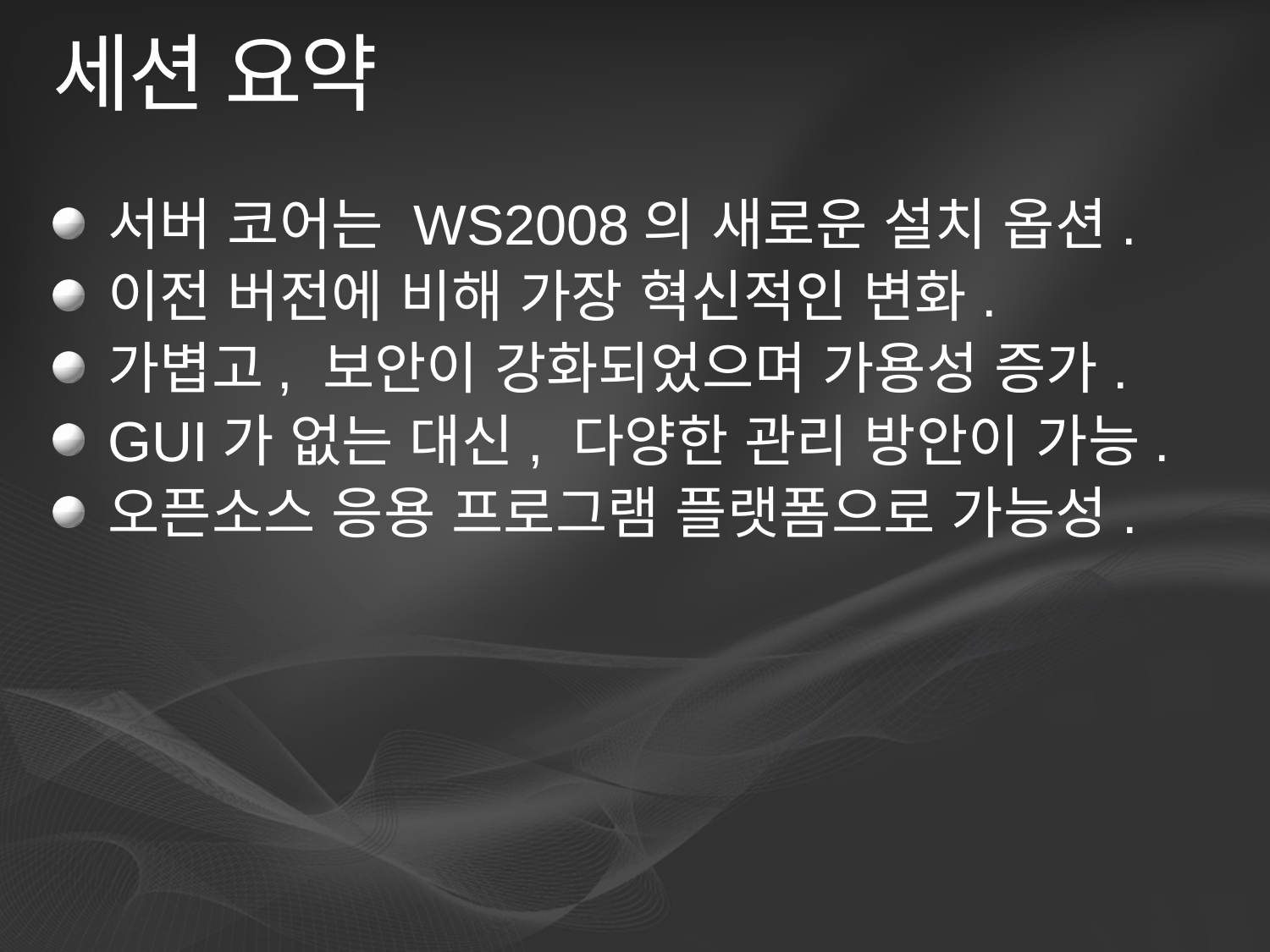

# 세션 요약
서버 코어는 WS2008의 새로운 설치 옵션.
이전 버전에 비해 가장 혁신적인 변화.
가볍고, 보안이 강화되었으며 가용성 증가.
GUI가 없는 대신, 다양한 관리 방안이 가능.
오픈소스 응용 프로그램 플랫폼으로 가능성.